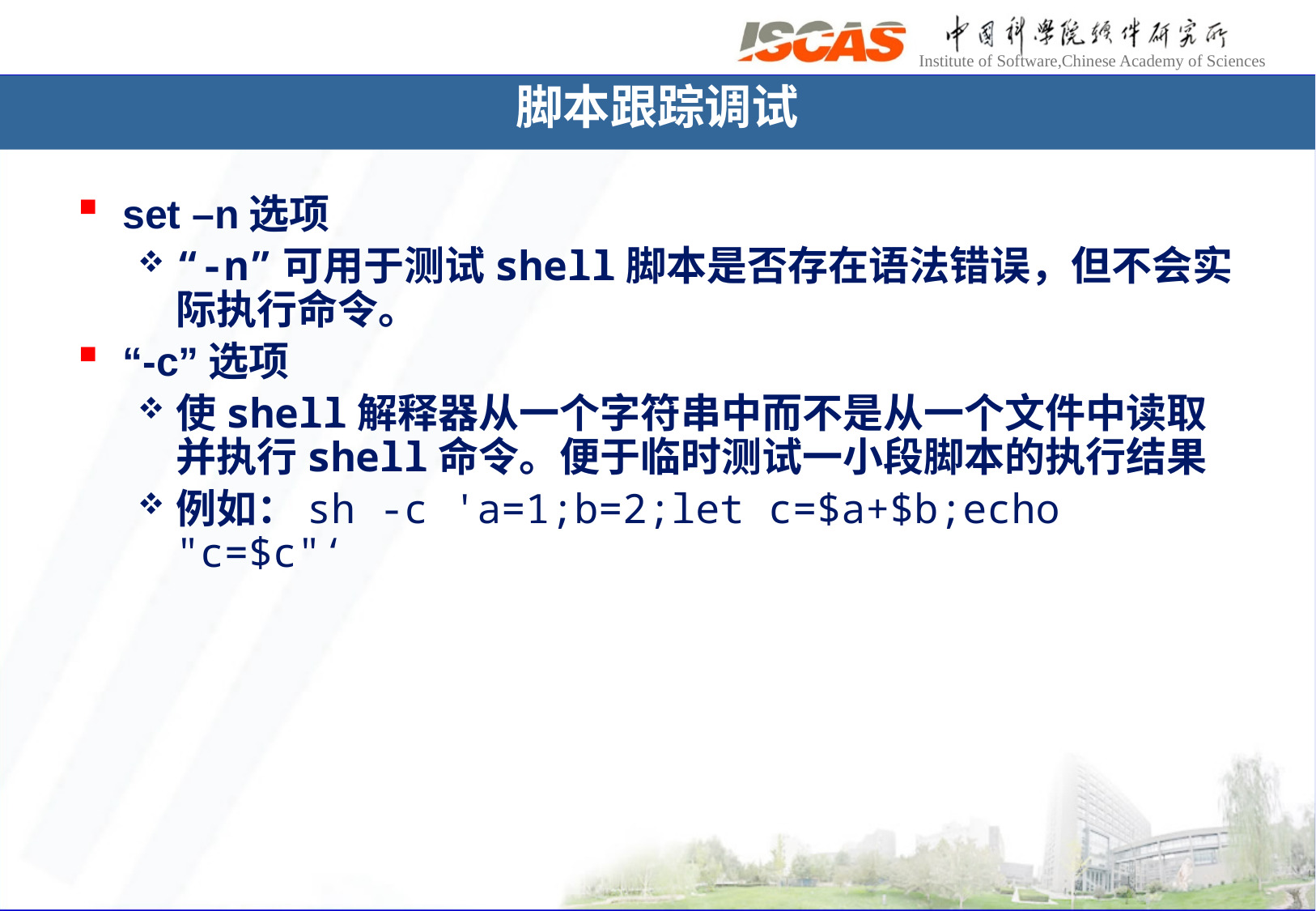

脚本跟踪调试
set –n选项
“-n”可用于测试shell脚本是否存在语法错误，但不会实际执行命令。
“-c”选项
使shell解释器从一个字符串中而不是从一个文件中读取并执行shell命令。便于临时测试一小段脚本的执行结果
例如：sh -c 'a=1;b=2;let c=$a+$b;echo "c=$c"‘